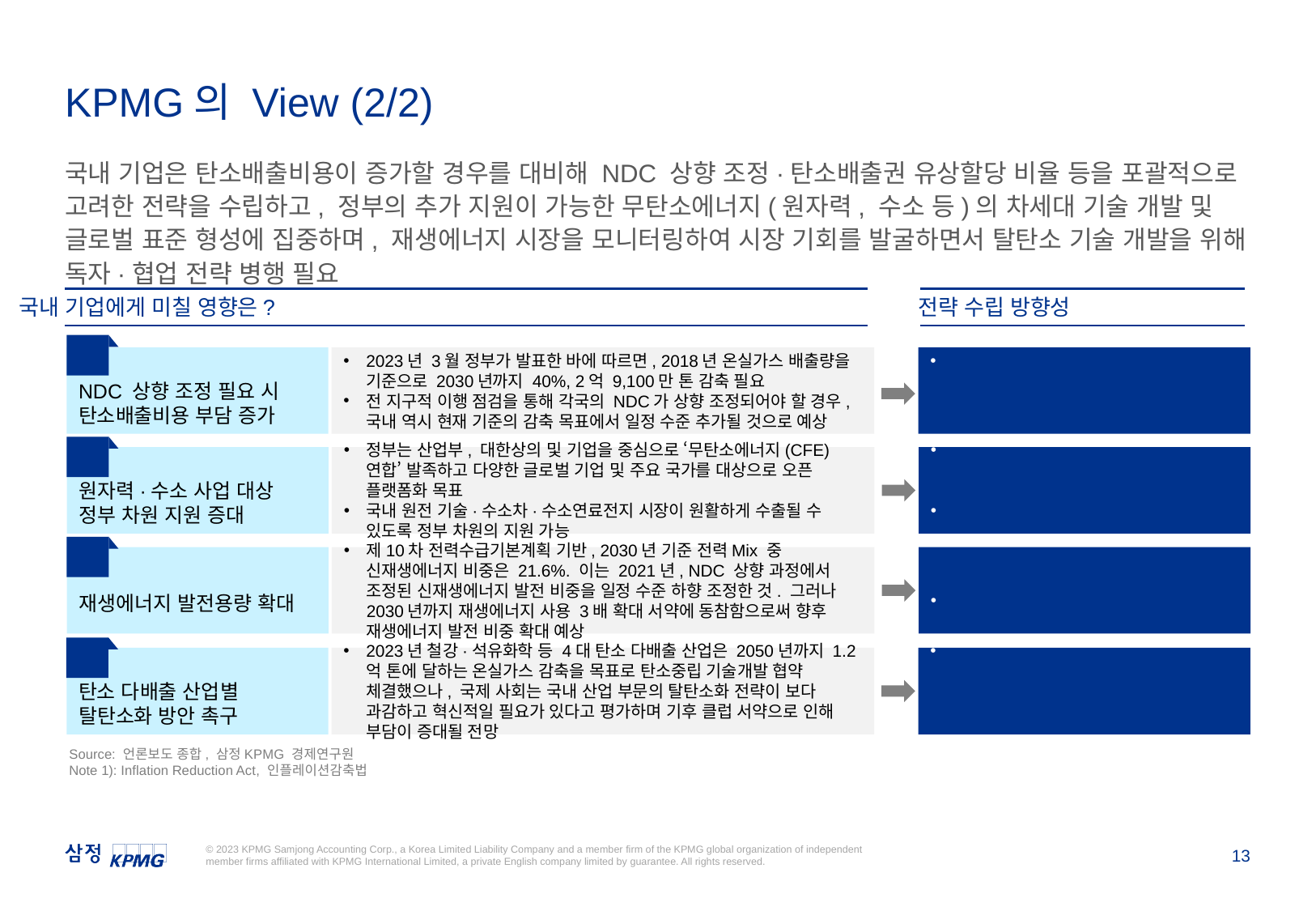

KPMG의 View (2/2)
국내 기업은 탄소배출비용이 증가할 경우를 대비해 NDC 상향 조정·탄소배출권 유상할당 비율 등을 포괄적으로 고려한 전략을 수립하고, 정부의 추가 지원이 가능한 무탄소에너지(원자력, 수소 등)의 차세대 기술 개발 및 글로벌 표준 형성에 집중하며, 재생에너지 시장을 모니터링하여 시장 기회를 발굴하면서 탈탄소 기술 개발을 위해 독자·협업 전략 병행 필요
국내 기업에게 미칠 영향은?
전략 수립 방향성
1

NDC 상향 조정 필요 시 탄소배출비용 부담 증가
2023년 3월 정부가 발표한 바에 따르면, 2018년 온실가스 배출량을 기준으로 2030년까지 40%, 2억 9,100만 톤 감축 필요
전 지구적 이행 점검을 통해 각국의 NDC가 상향 조정되어야 할 경우, 국내 역시 현재 기준의 감축 목표에서 일정 수준 추가될 것으로 예상
NDC 상향 조정 시나리오뿐 아니라 향후 탄소배출권 유상할당 비율 증대, 주요 수출 시장 내 탄소 관련 비용 등의 변수를 종합적으로 고려한 전략 필요

2

원자력·수소 사업 대상
정부 차원 지원 증대
정부는 산업부, 대한상의 및 기업을 중심으로 ‘무탄소에너지(CFE) 연합’ 발족하고 다양한 글로벌 기업 및 주요 국가를 대상으로 오픈 플랫폼화 목표
국내 원전 기술·수소차·수소연료전지 시장이 원활하게 수출될 수 있도록 정부 차원의 지원 가능
2023년 1월 정부는 원전·수소 등 에너지 기술개발에 1.2조 원 투자 지원책 발표
차세대 기술 글로벌 표준 형성 시 우위를 점할 수 있는 R&D 대응 필요

3

재생에너지 발전용량 확대
제10차 전력수급기본계획 기반, 2030년 기준 전력Mix 중 신재생에너지 비중은 21.6%. 이는 2021년, NDC 상향 과정에서 조정된 신재생에너지 발전 비중을 일정 수준 하향 조정한 것. 그러나 2030년까지 재생에너지 사용 3배 확대 서약에 동참함으로써 향후 재생에너지 발전 비중 확대 예상
국내 발전설비 추가 수요 및 재생에너지 설치 기준 완화 등 정책적 지원 가능성 고려
미국 IRA1) 등 재생에너지 사용 시 정책 지원 사항 고려하여 각 사 공급망 전략 재검토

4

탄소 다배출 산업별
탈탄소화 방안 촉구
2023년 철강·석유화학 등 4대 탄소 다배출 산업은 2050년까지 1.2억 톤에 달하는 온실가스 감축을 목표로 탄소중립 기술개발 협약 체결했으나, 국제 사회는 국내 산업 부문의 탈탄소화 전략이 보다 과감하고 혁신적일 필요가 있다고 평가하며 기후 클럽 서약으로 인해 부담이 증대될 전망
주요 시장에서 점차 강화되고 있는 탈탄소화 요구에 부응하고 저탄소·무탄소 시대를 선도하기 위해 관련 기술 독자적 개발뿐 아니라 국내외 기업과 적극 협업 고려

Source: 언론보도 종합, 삼정KPMG 경제연구원
Note 1): Inflation Reduction Act, 인플레이션감축법